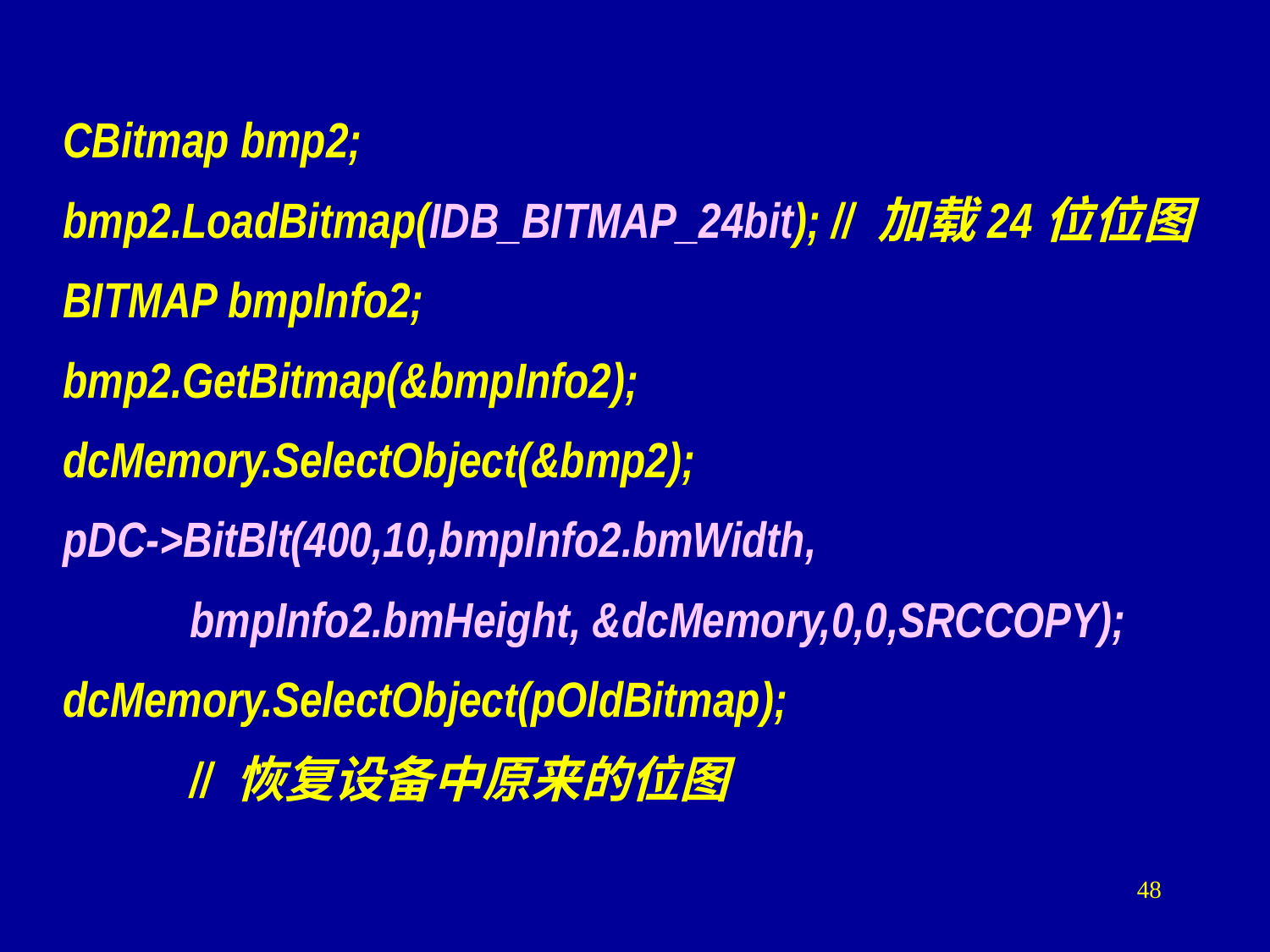

CBitmap bmp2;
bmp2.LoadBitmap(IDB_BITMAP_24bit); // 加载24位位图
BITMAP bmpInfo2;
bmp2.GetBitmap(&bmpInfo2);
dcMemory.SelectObject(&bmp2);
pDC->BitBlt(400,10,bmpInfo2.bmWidth,
	bmpInfo2.bmHeight, &dcMemory,0,0,SRCCOPY);
dcMemory.SelectObject(pOldBitmap);					// 恢复设备中原来的位图
48